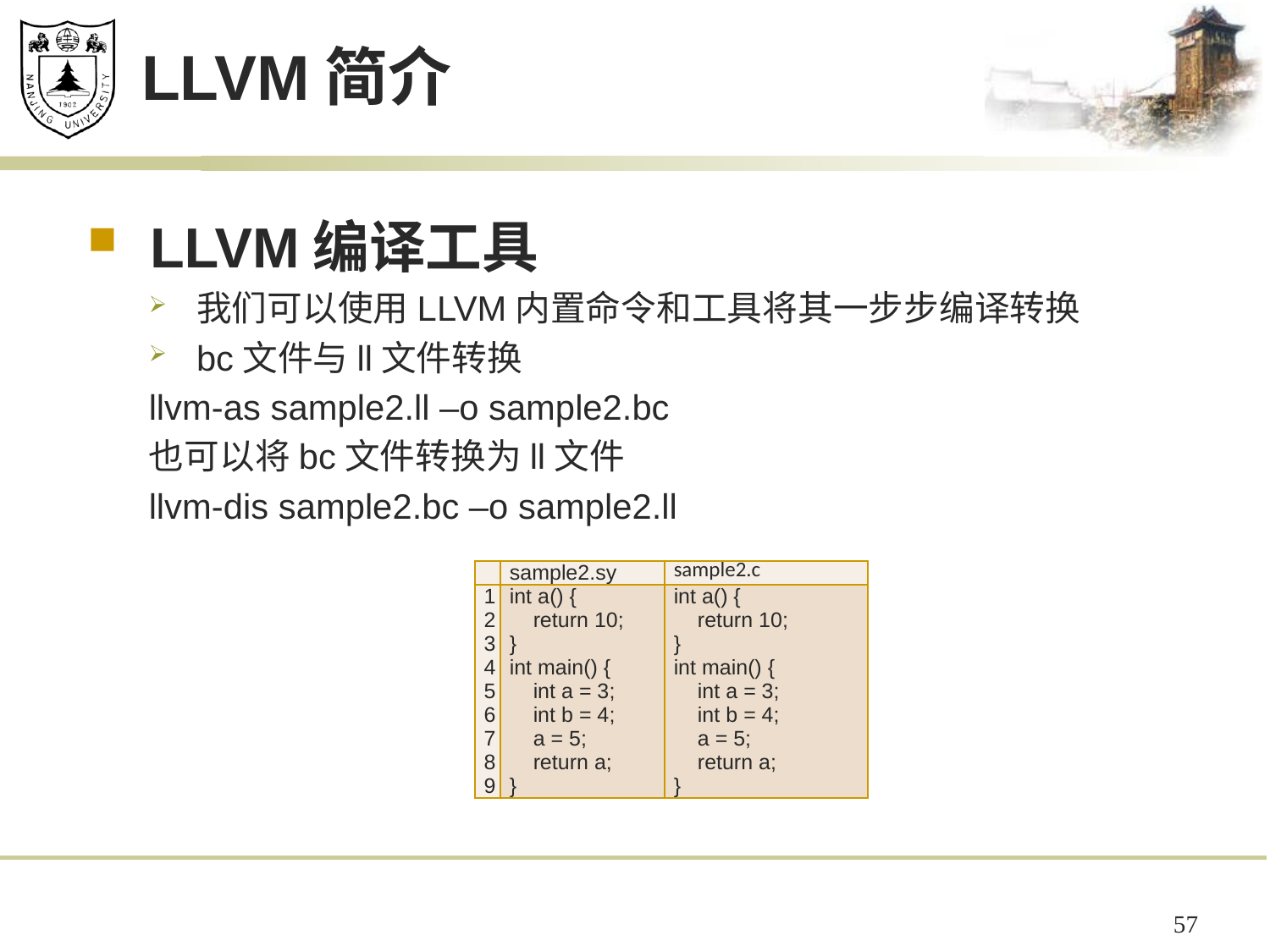

# LLVM简介
LLVM编译工具
我们可以使用LLVM内置命令和工具将其一步步编译转换
bc文件与ll文件转换
llvm-as sample2.ll –o sample2.bc
也可以将bc文件转换为ll文件
llvm-dis sample2.bc –o sample2.ll
|  | sample2.sy | sample2.c |
| --- | --- | --- |
| 1 2 3 4 5 6 7 8 9 | int a() { return 10; } int main() { int a = 3; int b = 4; a = 5; return a; } | int a() { return 10; } int main() { int a = 3; int b = 4; a = 5; return a; } |